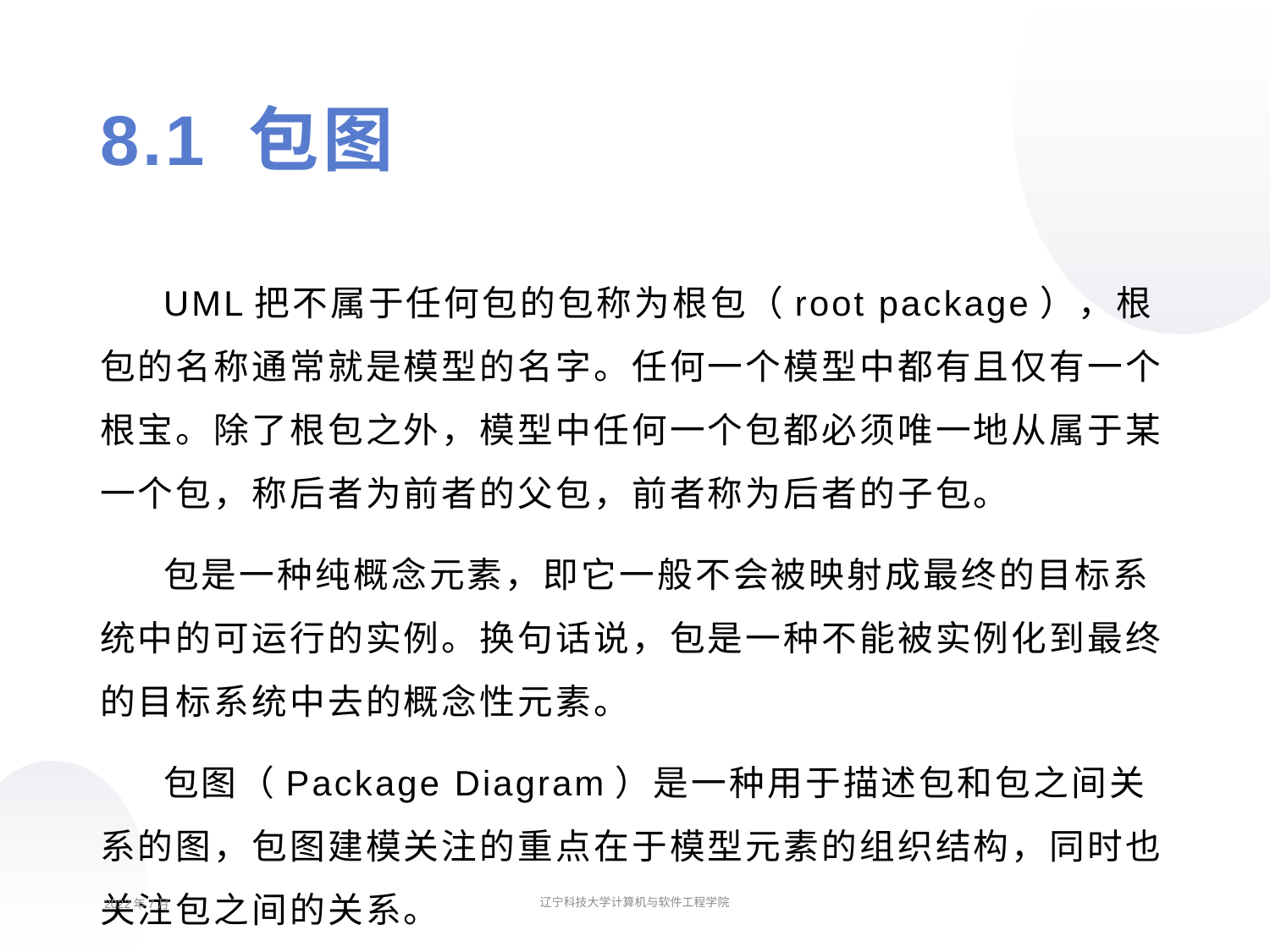

8.1 包图
UML把不属于任何包的包称为根包（root package），根包的名称通常就是模型的名字。任何一个模型中都有且仅有一个根宝。除了根包之外，模型中任何一个包都必须唯一地从属于某一个包，称后者为前者的父包，前者称为后者的子包。
包是一种纯概念元素，即它一般不会被映射成最终的目标系统中的可运行的实例。换句话说，包是一种不能被实例化到最终的目标系统中去的概念性元素。
包图（Package Diagram）是一种用于描述包和包之间关系的图，包图建模关注的重点在于模型元素的组织结构，同时也关注包之间的关系。

2022年7月
辽宁科技大学计算机与软件工程学院
4